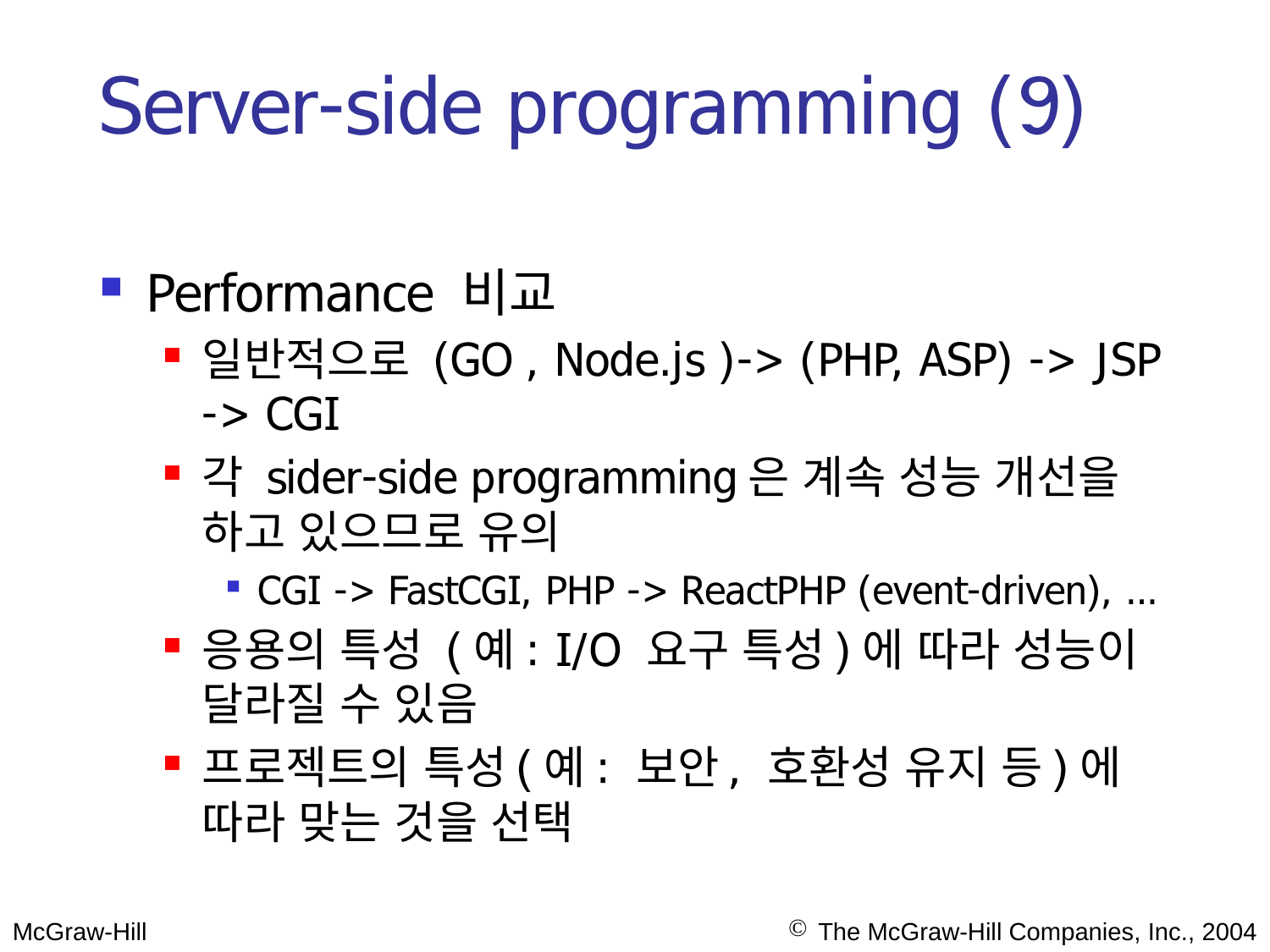

# Server-side programming (9)
Performance 비교
일반적으로 (GO , Node.js )-> (PHP, ASP) -> JSP -> CGI
각 sider-side programming은 계속 성능 개선을 하고 있으므로 유의
CGI -> FastCGI, PHP -> ReactPHP (event-driven), …
응용의 특성 (예: I/O 요구 특성)에 따라 성능이 달라질 수 있음
프로젝트의 특성(예: 보안, 호환성 유지 등)에 따라 맞는 것을 선택